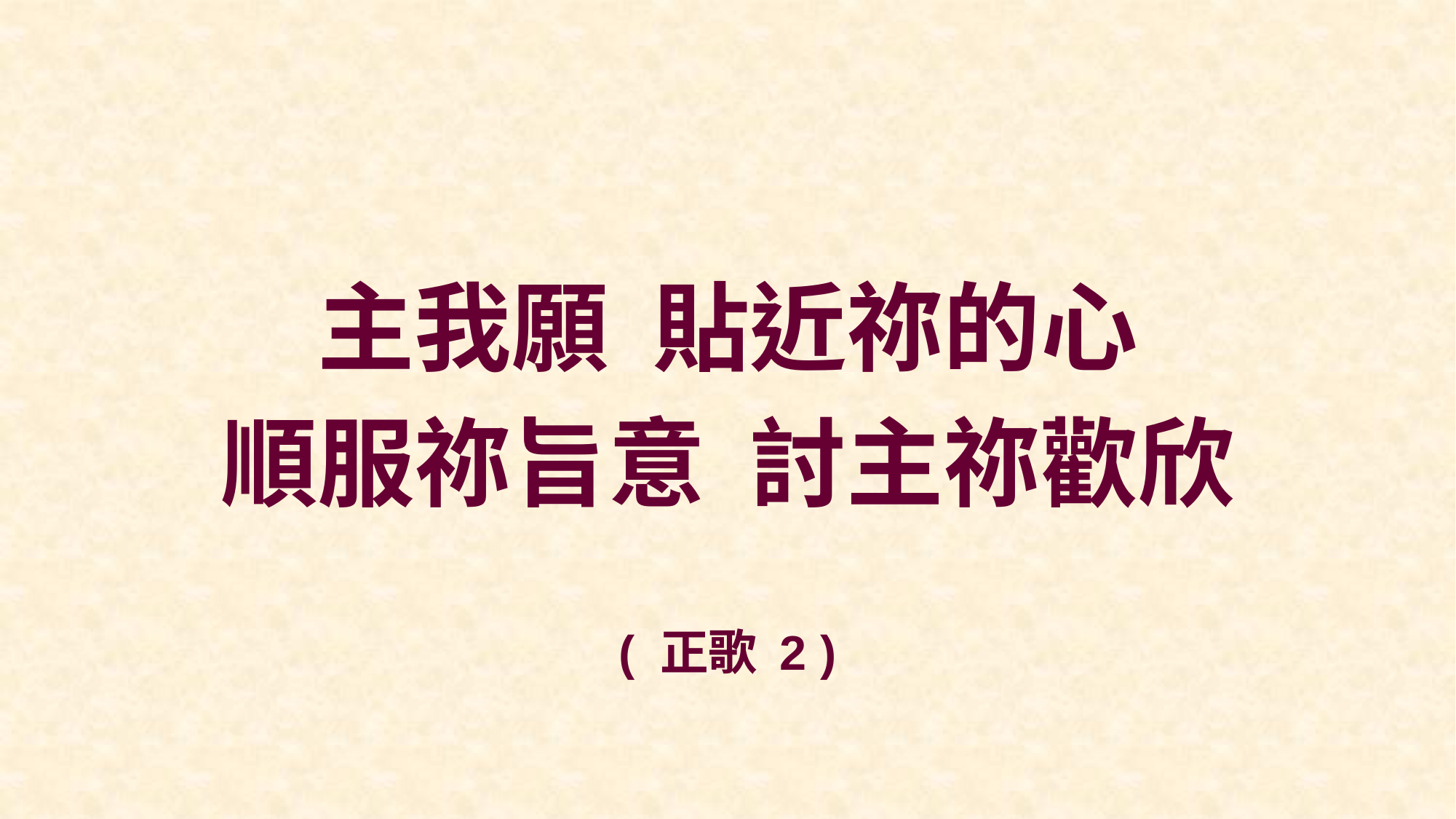

主我願  貼近祢的心
順服祢旨意  討主祢歡欣
( 正歌 2 )